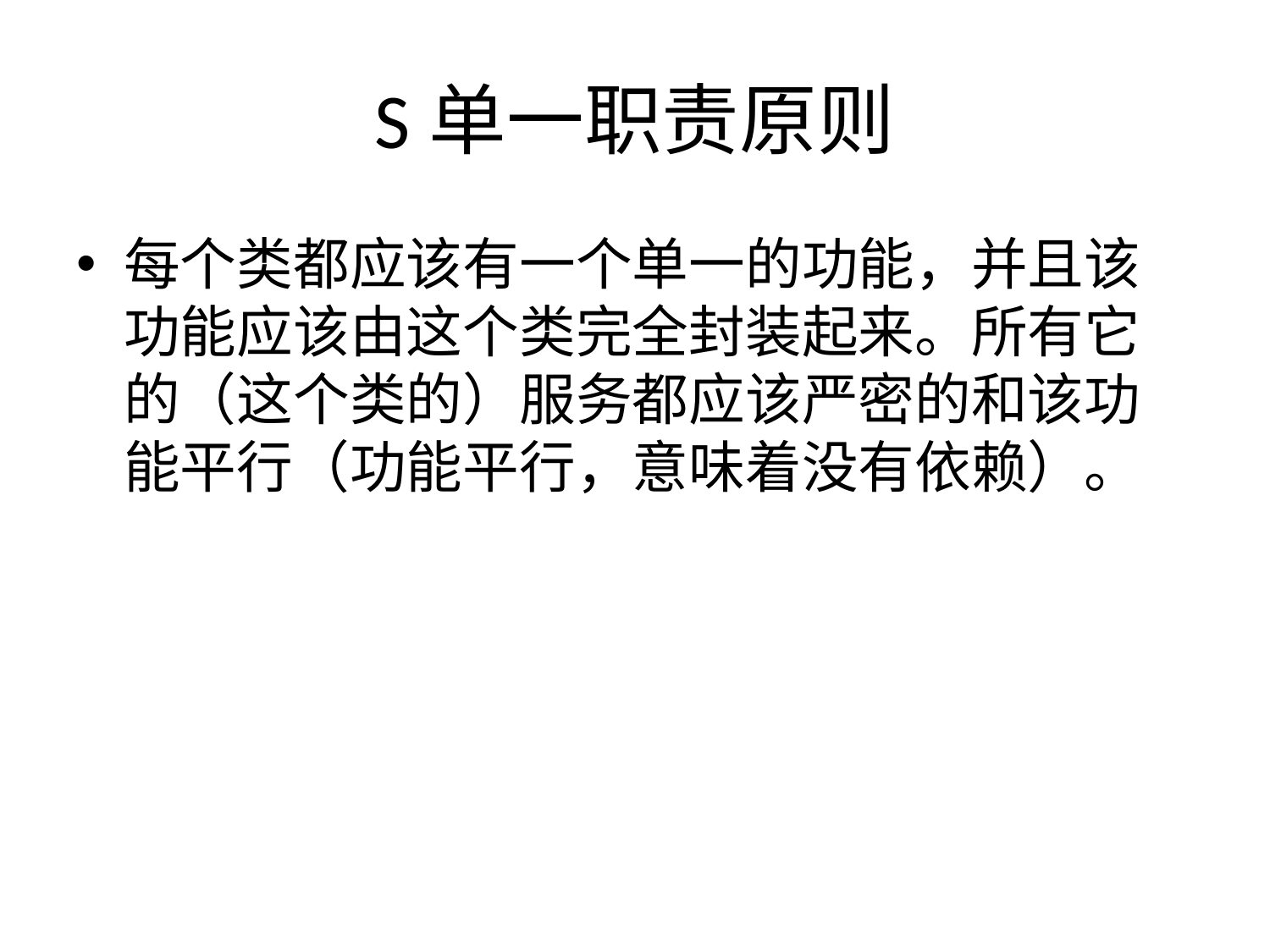

# S单一职责原则
每个类都应该有一个单一的功能，并且该功能应该由这个类完全封装起来。所有它的（这个类的）服务都应该严密的和该功能平行（功能平行，意味着没有依赖）。